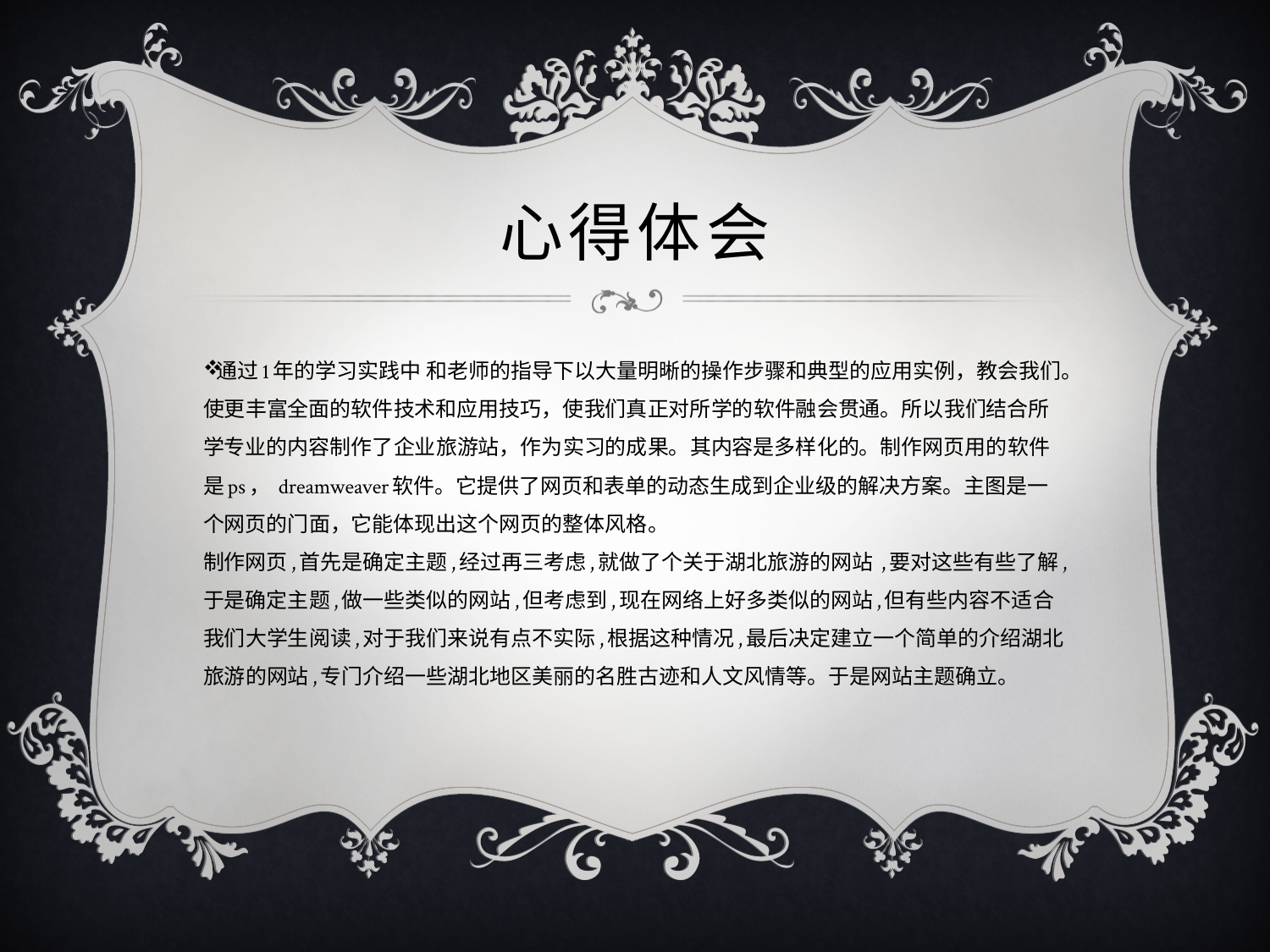

# 心得体会
通过1年的学习实践中 和老师的指导下以大量明晰的操作步骤和典型的应用实例，教会我们。使更丰富全面的软件技术和应用技巧，使我们真正对所学的软件融会贯通。所以我们结合所学专业的内容制作了企业旅游站，作为实习的成果。其内容是多样化的。制作网页用的软件是ps， dreamweaver软件。它提供了网页和表单的动态生成到企业级的解决方案。主图是一个网页的门面，它能体现出这个网页的整体风格。
制作网页,首先是确定主题,经过再三考虑,就做了个关于湖北旅游的网站 ,要对这些有些了解,于是确定主题,做一些类似的网站,但考虑到,现在网络上好多类似的网站,但有些内容不适合我们大学生阅读,对于我们来说有点不实际,根据这种情况,最后决定建立一个简单的介绍湖北旅游的网站,专门介绍一些湖北地区美丽的名胜古迹和人文风情等。于是网站主题确立。